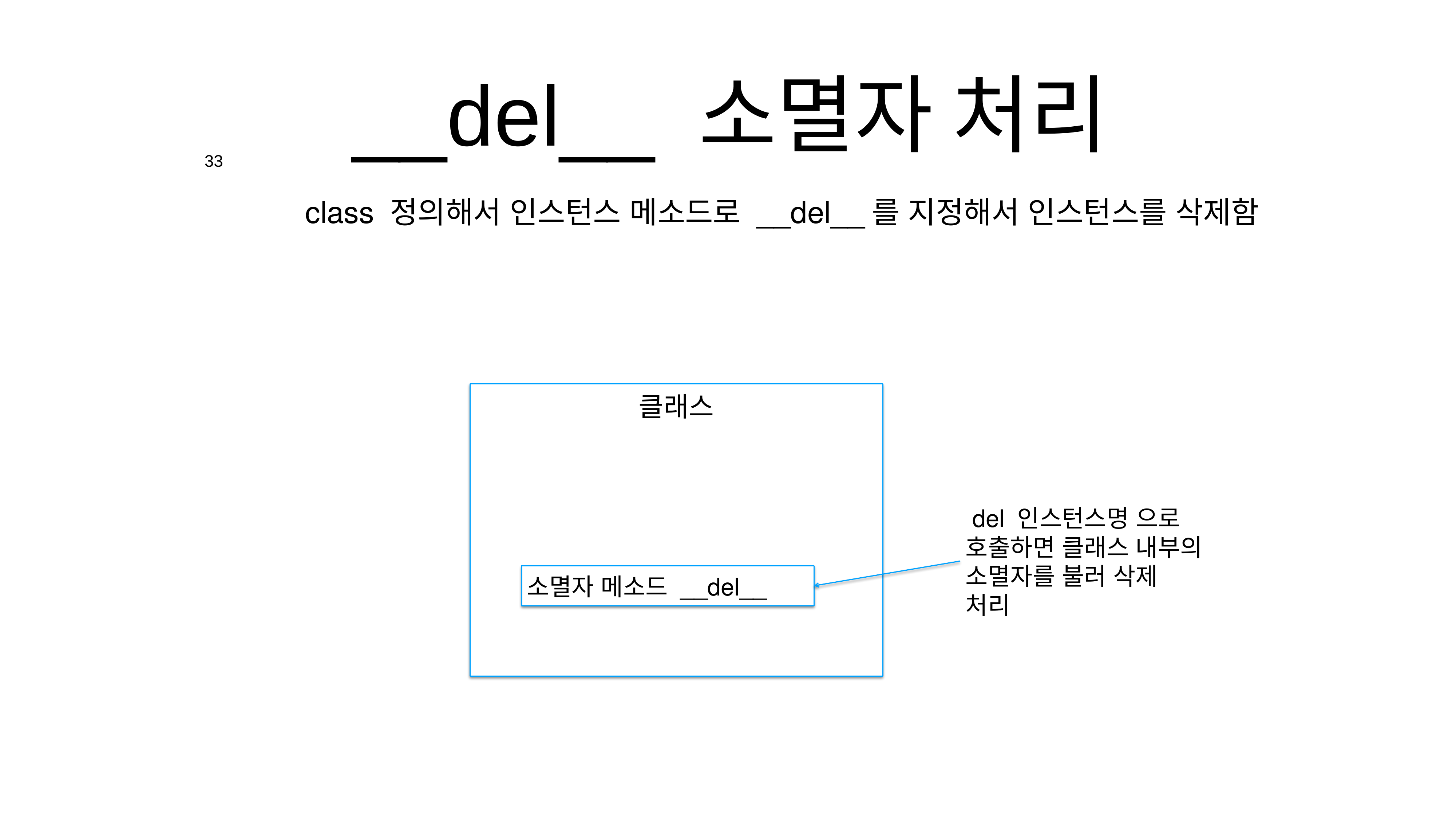

# __del__ 소멸자 처리
33
 class 정의해서 인스턴스 메소드로 __del__를 지정해서 인스턴스를 삭제함
클래스
 del 인스턴스명 으로 호출하면 클래스 내부의 소멸자를 불러 삭제 처리
소멸자 메소드 __del__